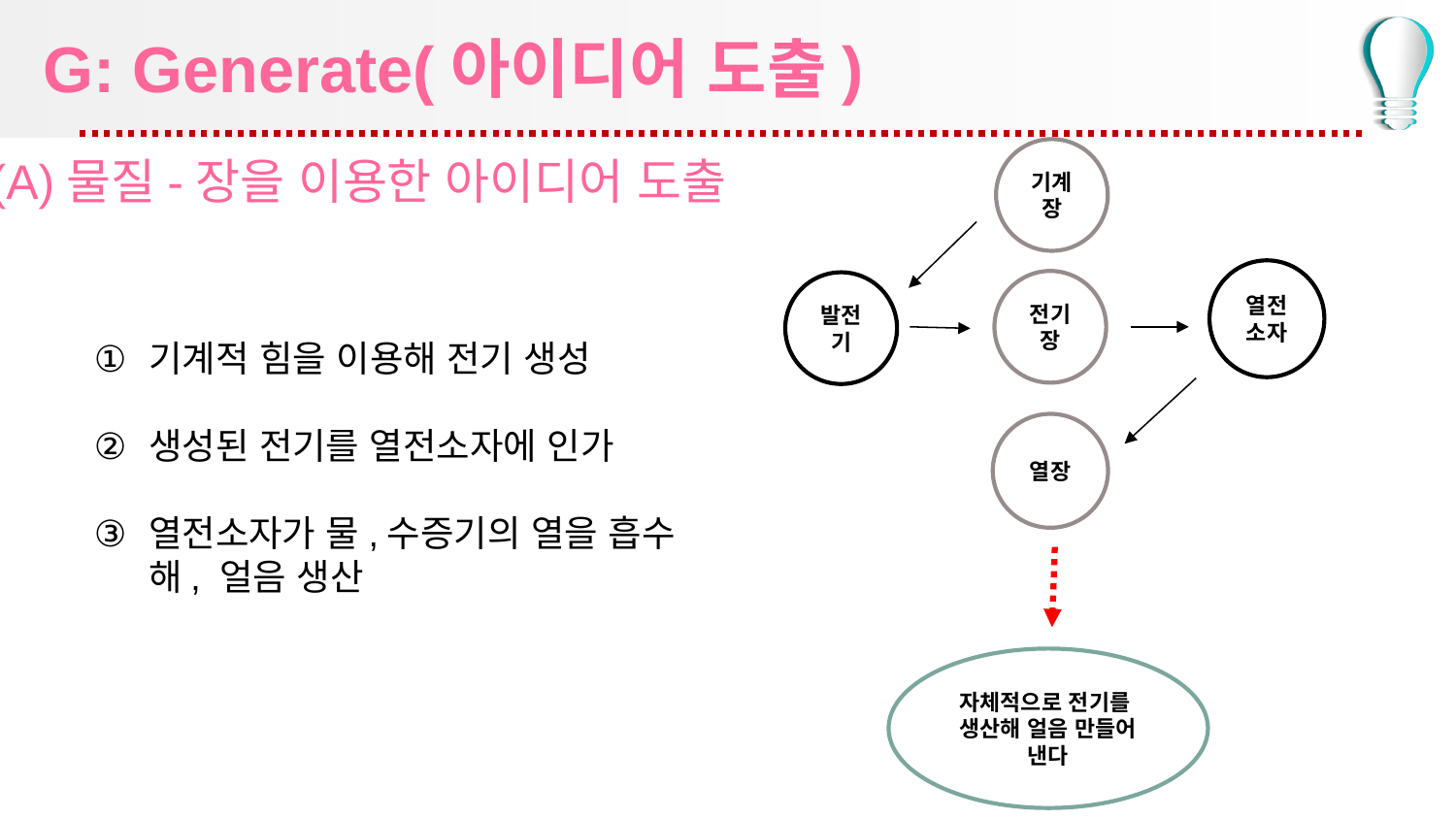

#
G: Generate(아이디어 도출)
기계장
(A)물질-장을 이용한 아이디어 도출
열전소자
전기장
발전기
기계적 힘을 이용해 전기 생성

생성된 전기를 열전소자에 인가

열전소자가 물,수증기의 열을 흡수해, 얼음 생산

열장
자체적으로 전기를
생산해 얼음 만들어
낸다